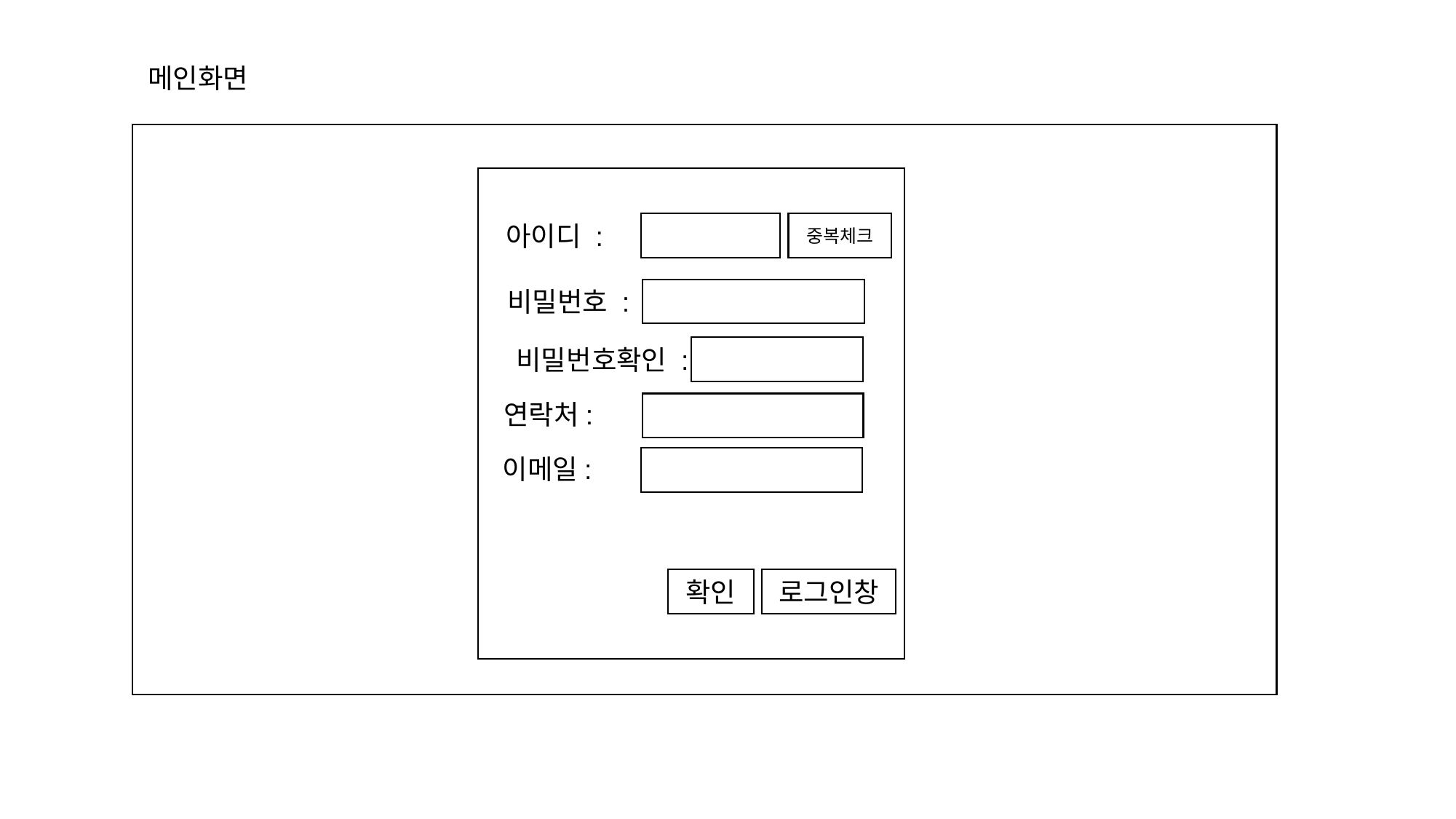

메인화면

아이디 :

중복체크
비밀번호 :

비밀번호확인 :

연락처:

이메일:

확인
로그인창